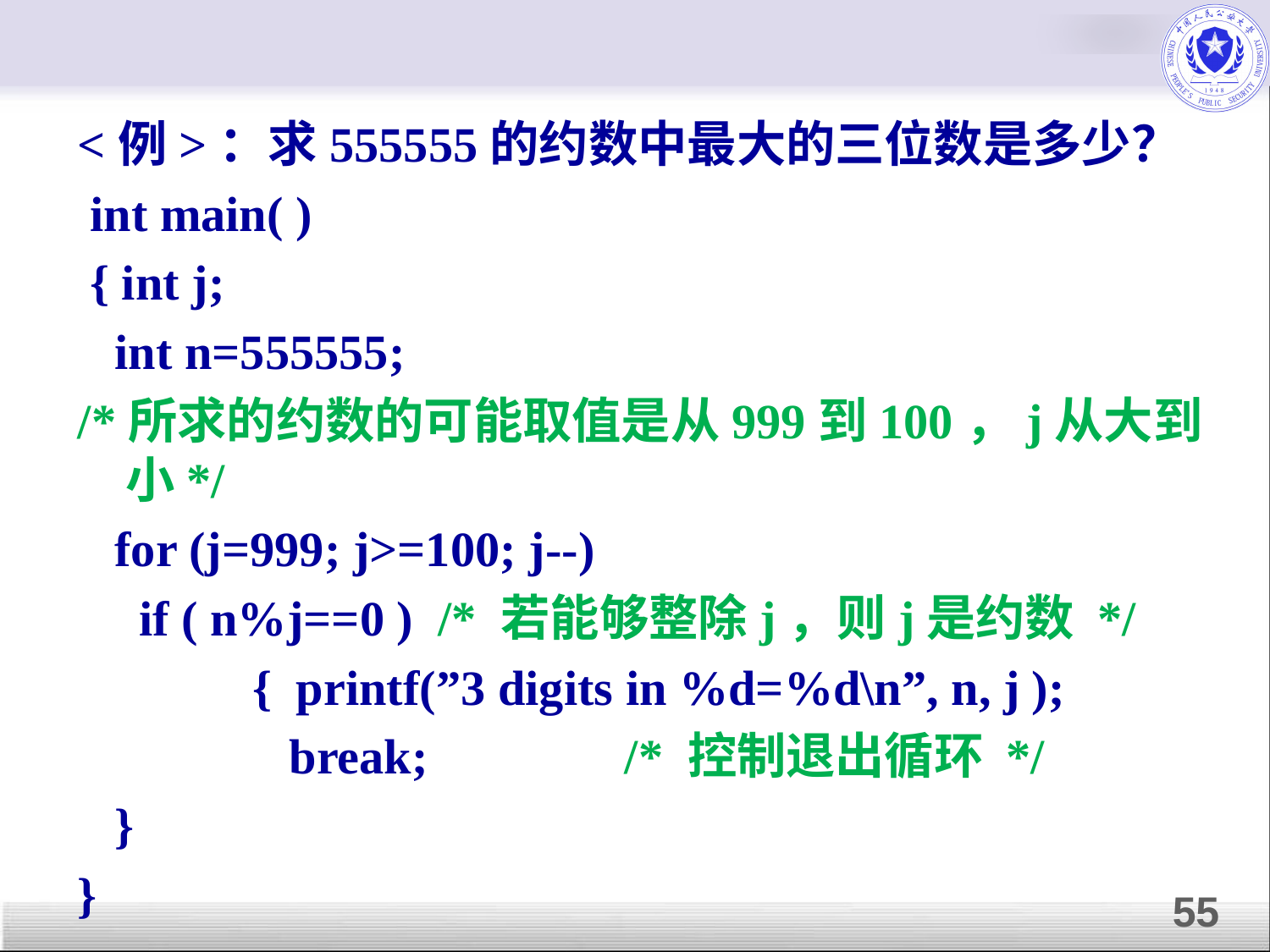

<例>：求555555的约数中最大的三位数是多少？
 int main( )
 { int j;
   int n=555555;
/*所求的约数的可能取值是从999到100，j从大到小*/
   for (j=999; j>=100; j--)
     if ( n%j==0 )  /* 若能够整除j，则j是约数 */
		{  printf(”3 digits in %d=%d\n”, n, j );
		   break;                /* 控制退出循环 */
   }
}